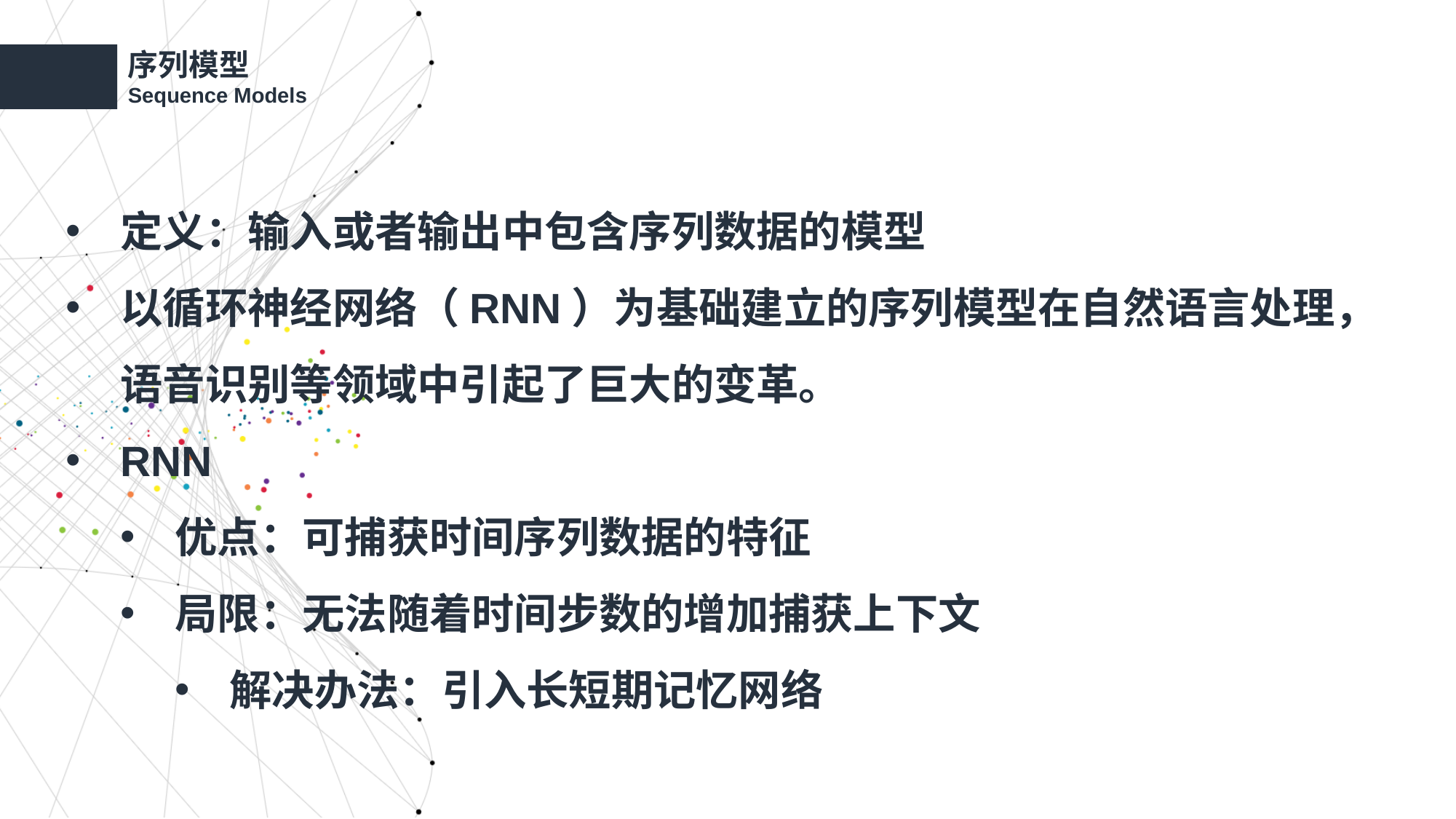

序列模型
Sequence Models

定义：输入或者输出中包含序列数据的模型
以循环神经网络（RNN）为基础建立的序列模型在自然语言处理，语音识别等领域中引起了巨大的变革。
RNN
优点：可捕获时间序列数据的特征
局限：无法随着时间步数的增加捕获上下文
解决办法：引入长短期记忆网络